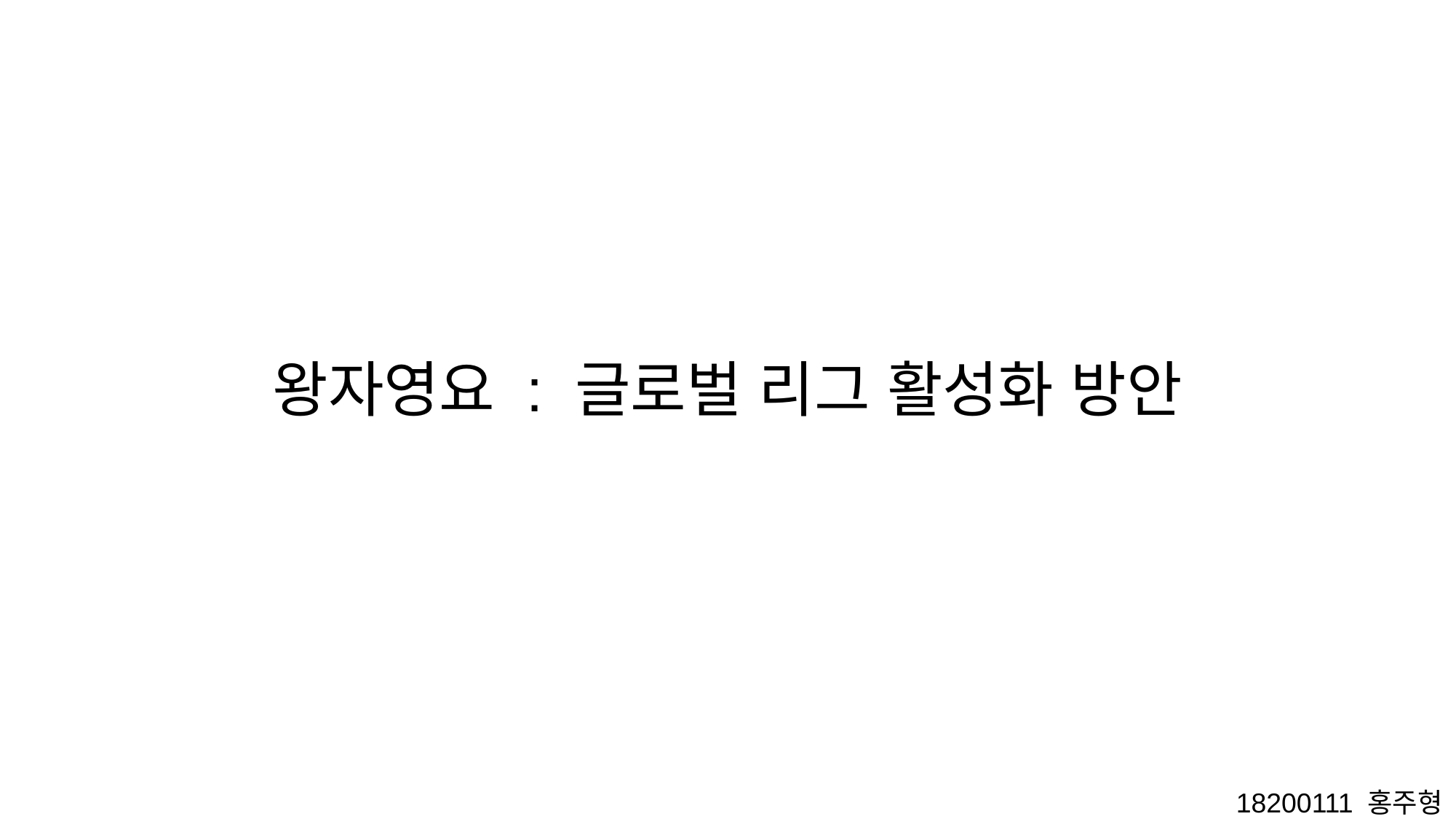

# 왕자영요 : 글로벌 리그 활성화 방안
18200111 홍주형